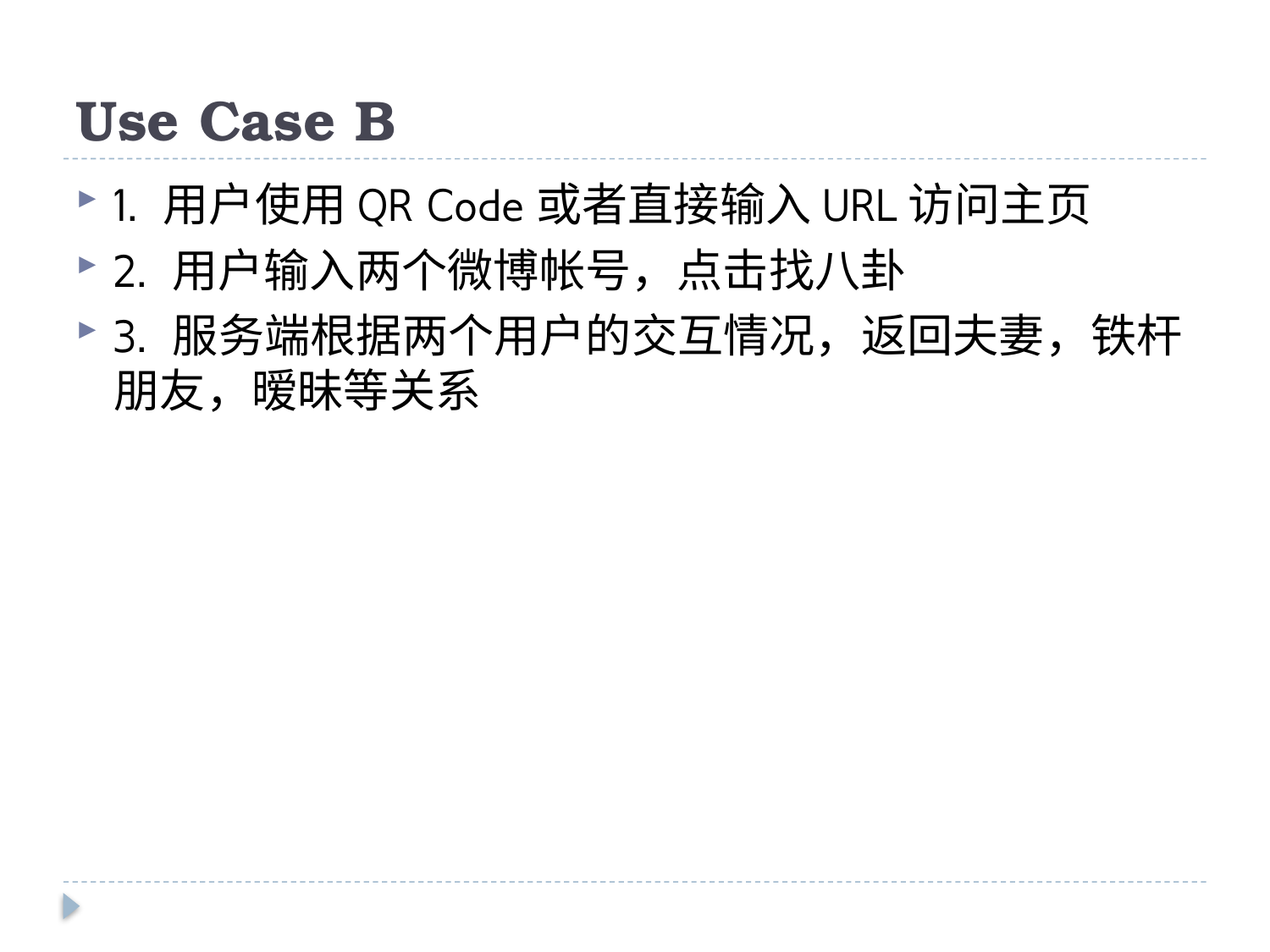

# Use Case B
1. 用户使用QR Code或者直接输入URL访问主页
2. 用户输入两个微博帐号，点击找八卦
3. 服务端根据两个用户的交互情况，返回夫妻，铁杆朋友，暧昧等关系